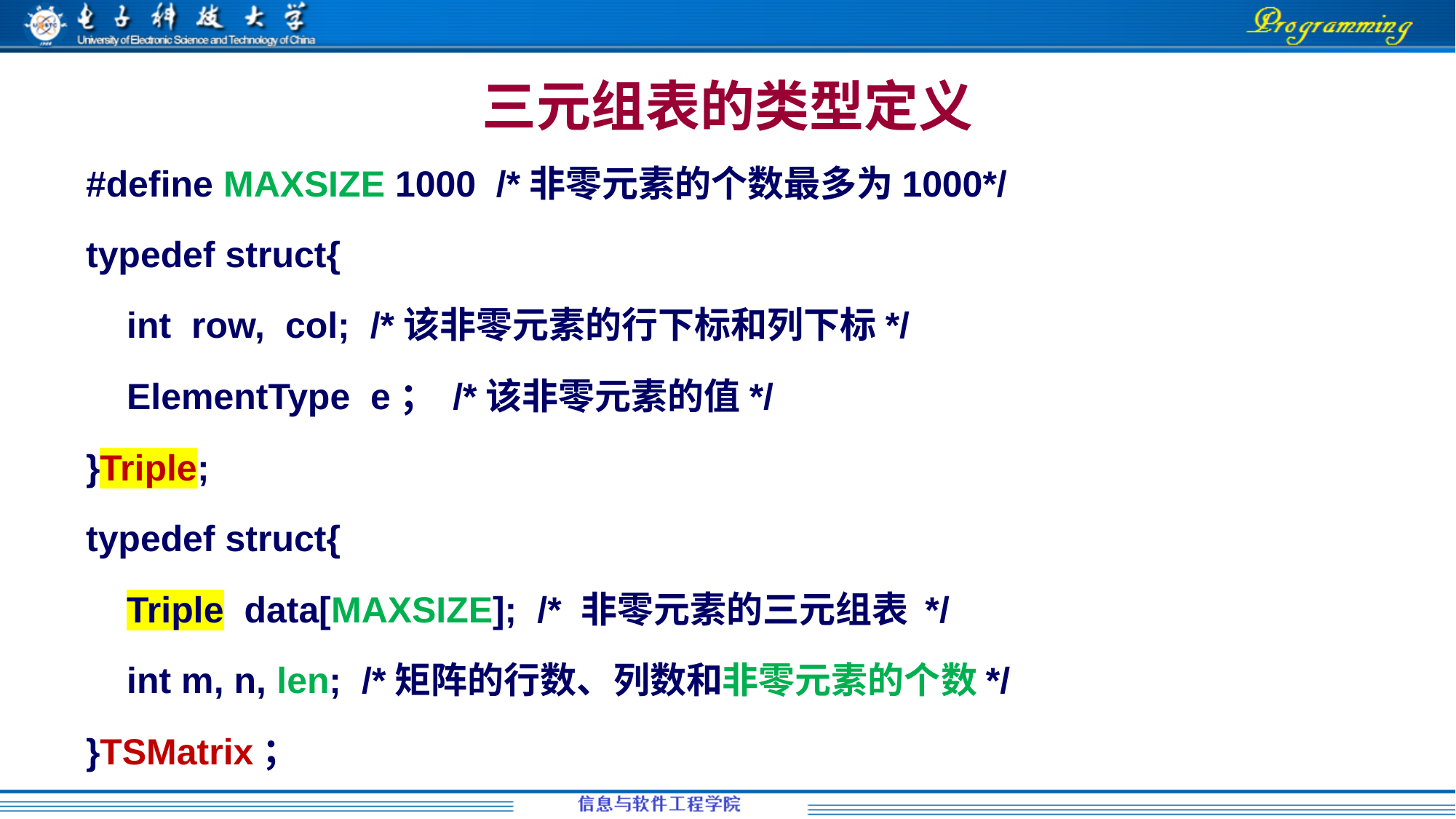

# 三元组表的类型定义
#define MAXSIZE 1000  /*非零元素的个数最多为1000*/
typedef struct{
    int  row,  col;  /*该非零元素的行下标和列下标*/
    ElementType  e； /*该非零元素的值*/
}Triple;
typedef struct{
    Triple  data[MAXSIZE];  /* 非零元素的三元组表 */
    int m, n, len;  /*矩阵的行数、列数和非零元素的个数*/
}TSMatrix；